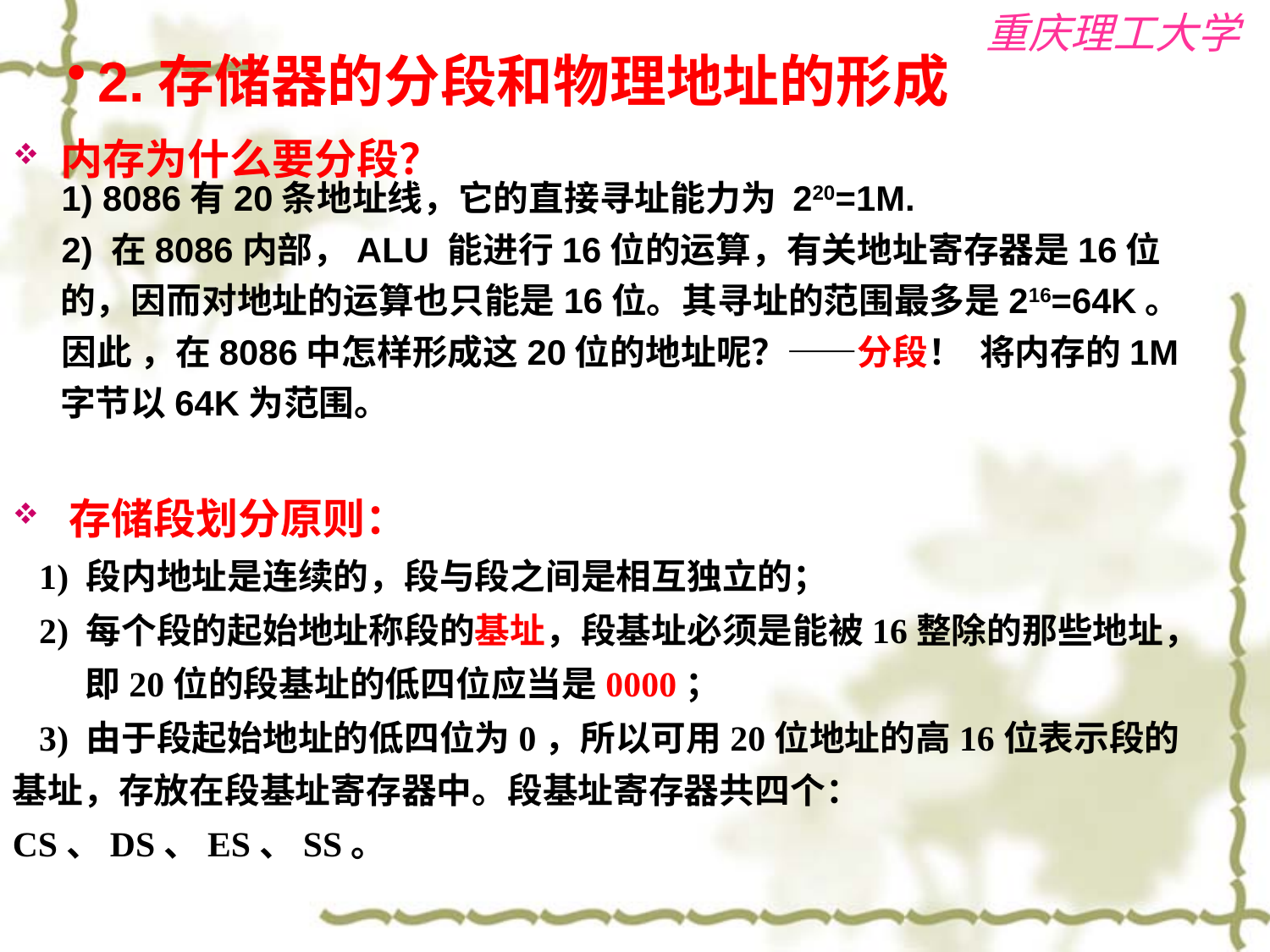

# 2.存储器的分段和物理地址的形成
内存为什么要分段？
     1) 8086有20条地址线，它的直接寻址能力为 220=1M.
     2) 在8086内部，ALU 能进行16位的运算，有关地址寄存器是16位的，因而对地址的运算也只能是16位。其寻址的范围最多是216=64K。
     因此 ，在8086中怎样形成这20位的地址呢？——分段！  将内存的1M字节以64K为范围。
  存储段划分原则：
   1) 段内地址是连续的，段与段之间是相互独立的；
   2) 每个段的起始地址称段的基址，段基址必须是能被16整除的那些地址，
        即20位的段基址的低四位应当是0000；
   3) 由于段起始地址的低四位为0，所以可用20位地址的高16位表示段的基址，存放在段基址寄存器中。段基址寄存器共四个：CS、DS、ES、SS。